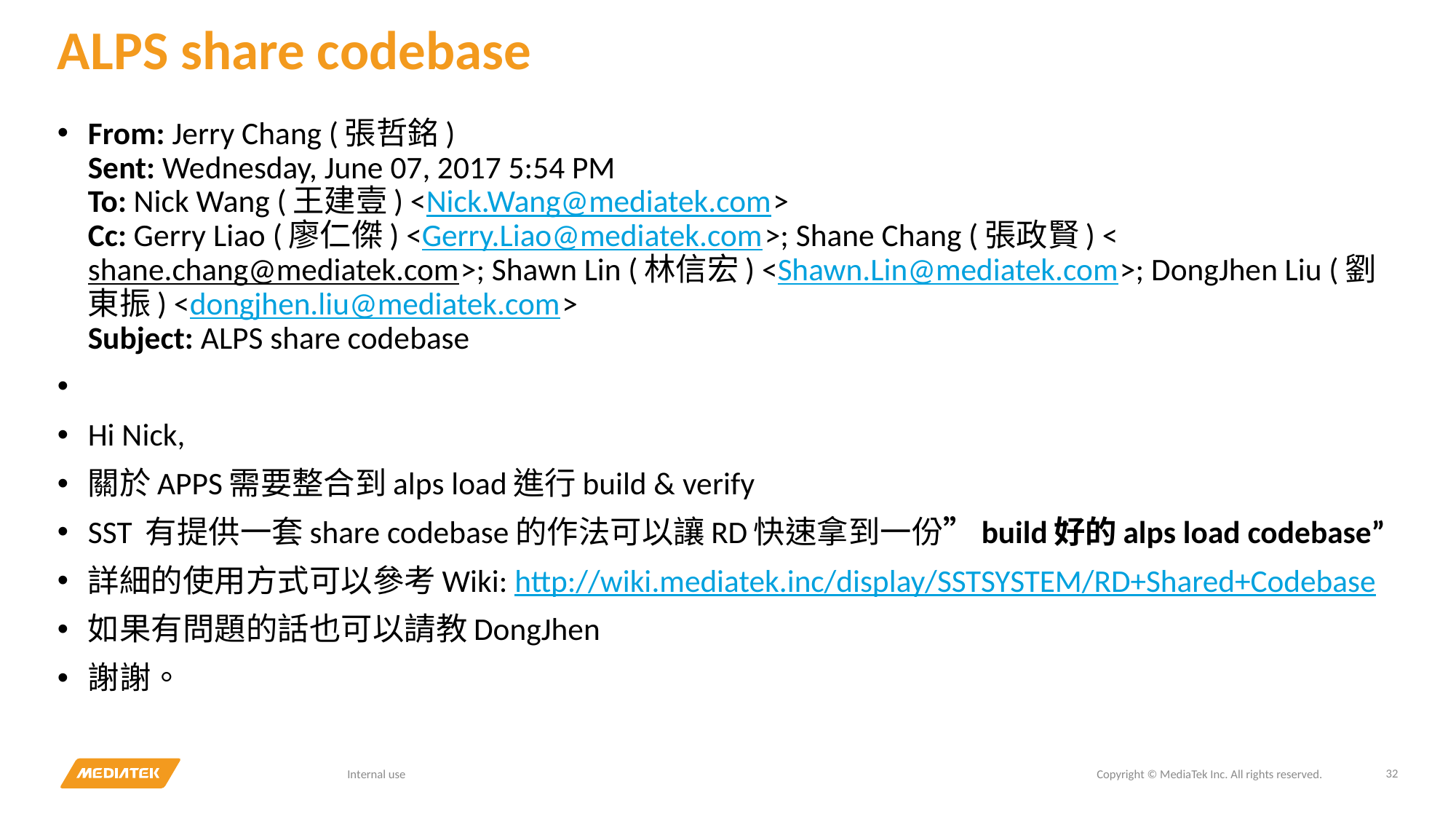

# ALPS share codebase
From: Jerry Chang (張哲銘)
Sent: Wednesday, June 07, 2017 5:54 PM
To: Nick Wang (王建壹) <Nick.Wang@mediatek.com>
Cc: Gerry Liao (廖仁傑) <Gerry.Liao@mediatek.com>; Shane Chang (張政賢) <shane.chang@mediatek.com>; Shawn Lin (林信宏) <Shawn.Lin@mediatek.com>; DongJhen Liu (劉東振) <dongjhen.liu@mediatek.com>
Subject: ALPS share codebase

Hi Nick,
關於APPS需要整合到alps load進行build & verify
SST 有提供一套share codebase的作法可以讓RD快速拿到一份”build好的alps load codebase”
詳細的使用方式可以參考Wiki: http://wiki.mediatek.inc/display/SSTSYSTEM/RD+Shared+Codebase
如果有問題的話也可以請教DongJhen
謝謝。

32
Internal use
Copyright © MediaTek Inc. All rights reserved.